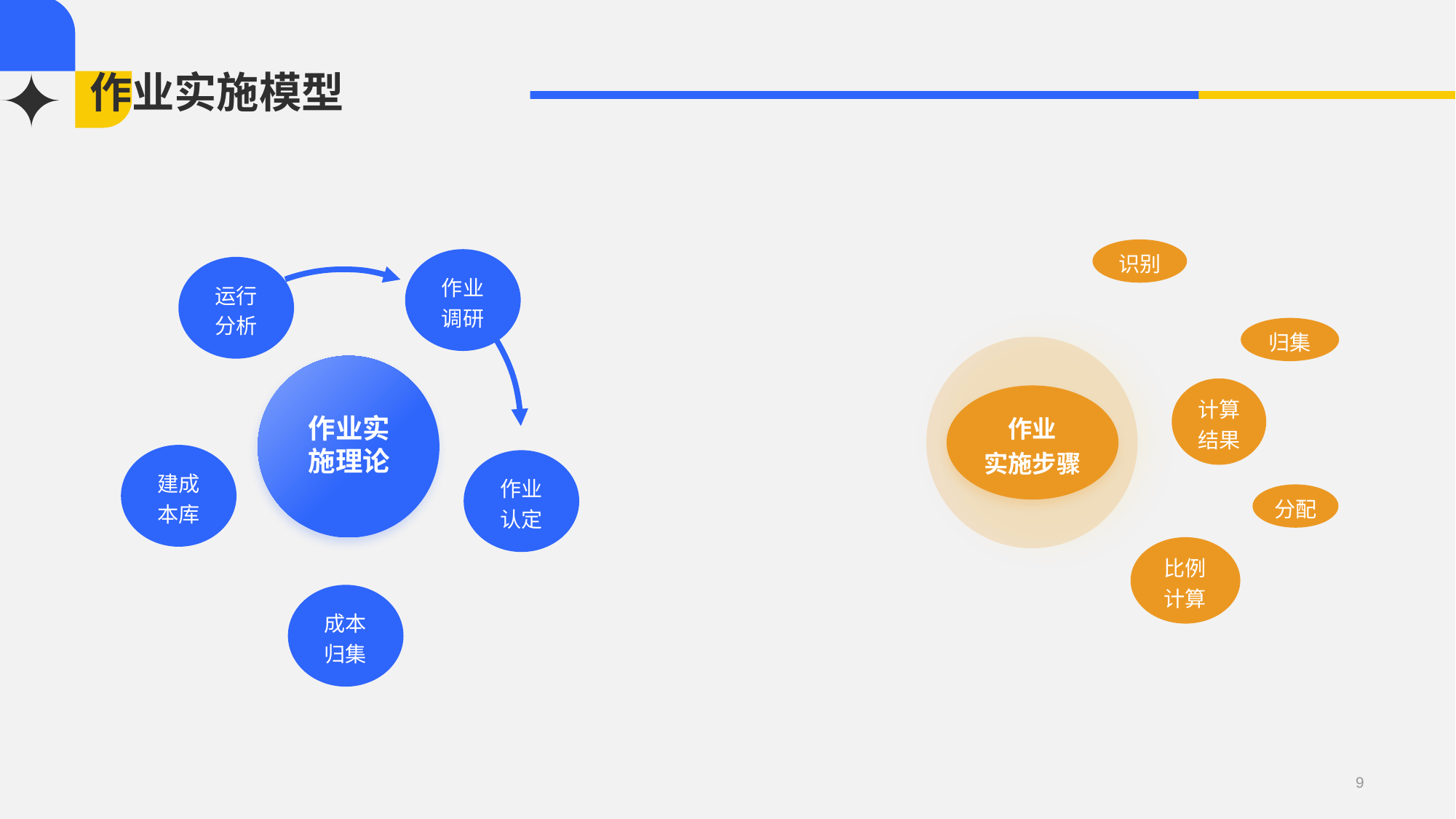

# 作业实施模型

识别
归集

作业
实施步骤
计算
结果
分配
比例
计算
作业调研
运行分析

作业实施理论
建成本库
作业认定
成本归集
9